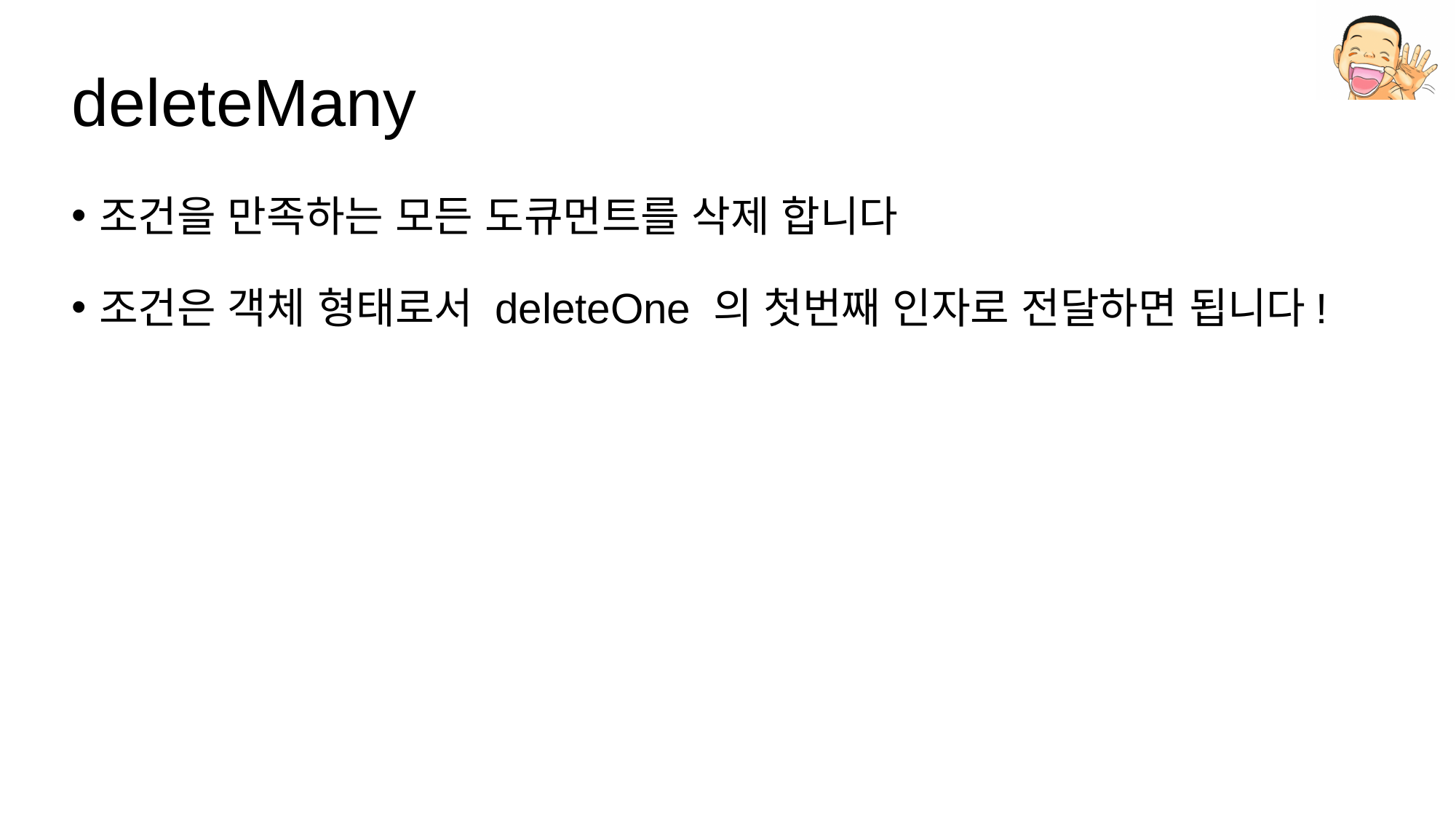

# deleteMany
조건을 만족하는 모든 도큐먼트를 삭제 합니다
조건은 객체 형태로서 deleteOne 의 첫번째 인자로 전달하면 됩니다!